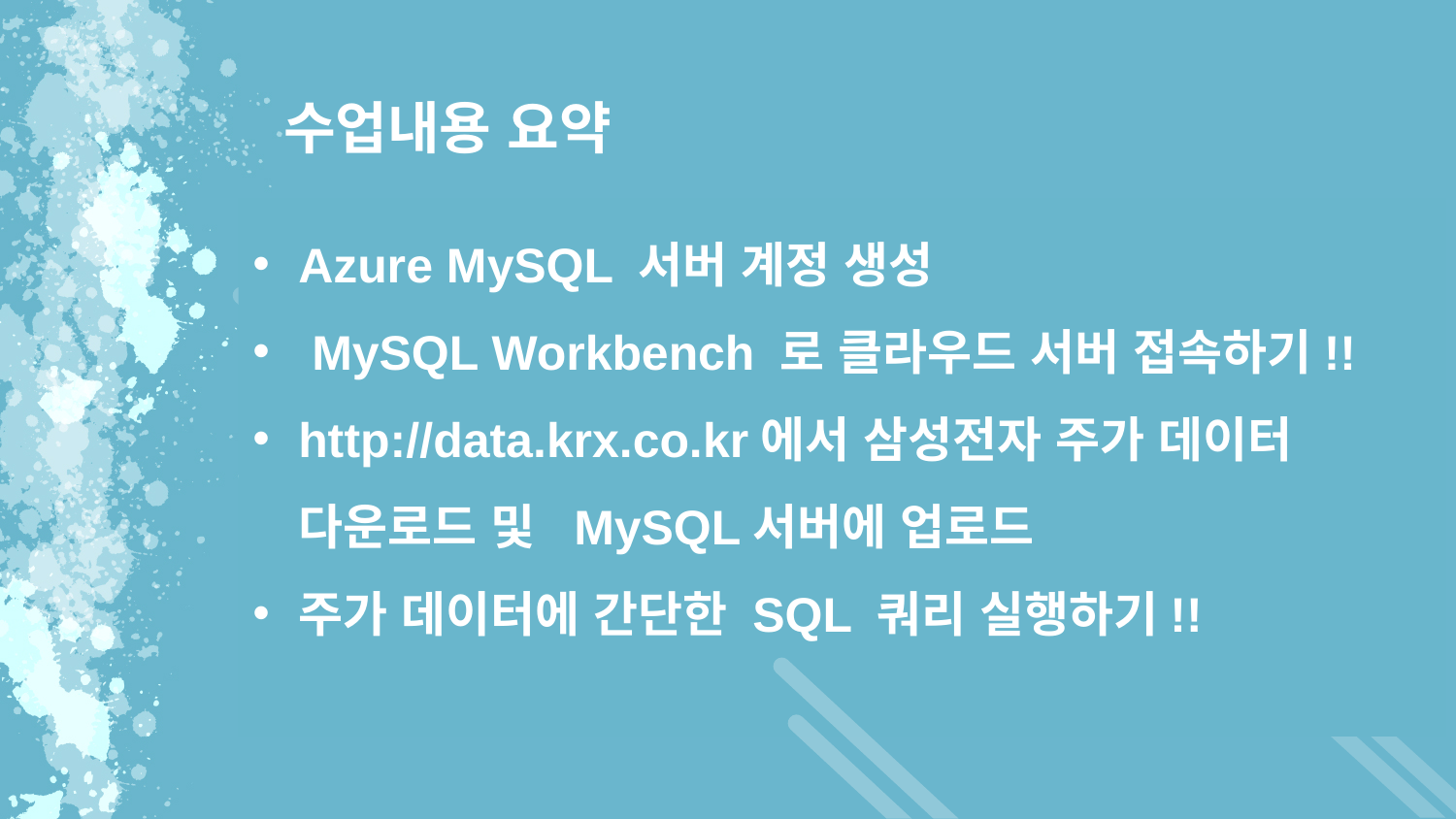

수업내용 요약
Azure MySQL 서버 계정 생성
 MySQL Workbench 로 클라우드 서버 접속하기!!
http://data.krx.co.kr에서 삼성전자 주가 데이터 다운로드 및  MySQL서버에 업로드
주가 데이터에 간단한 SQL 쿼리 실행하기!!